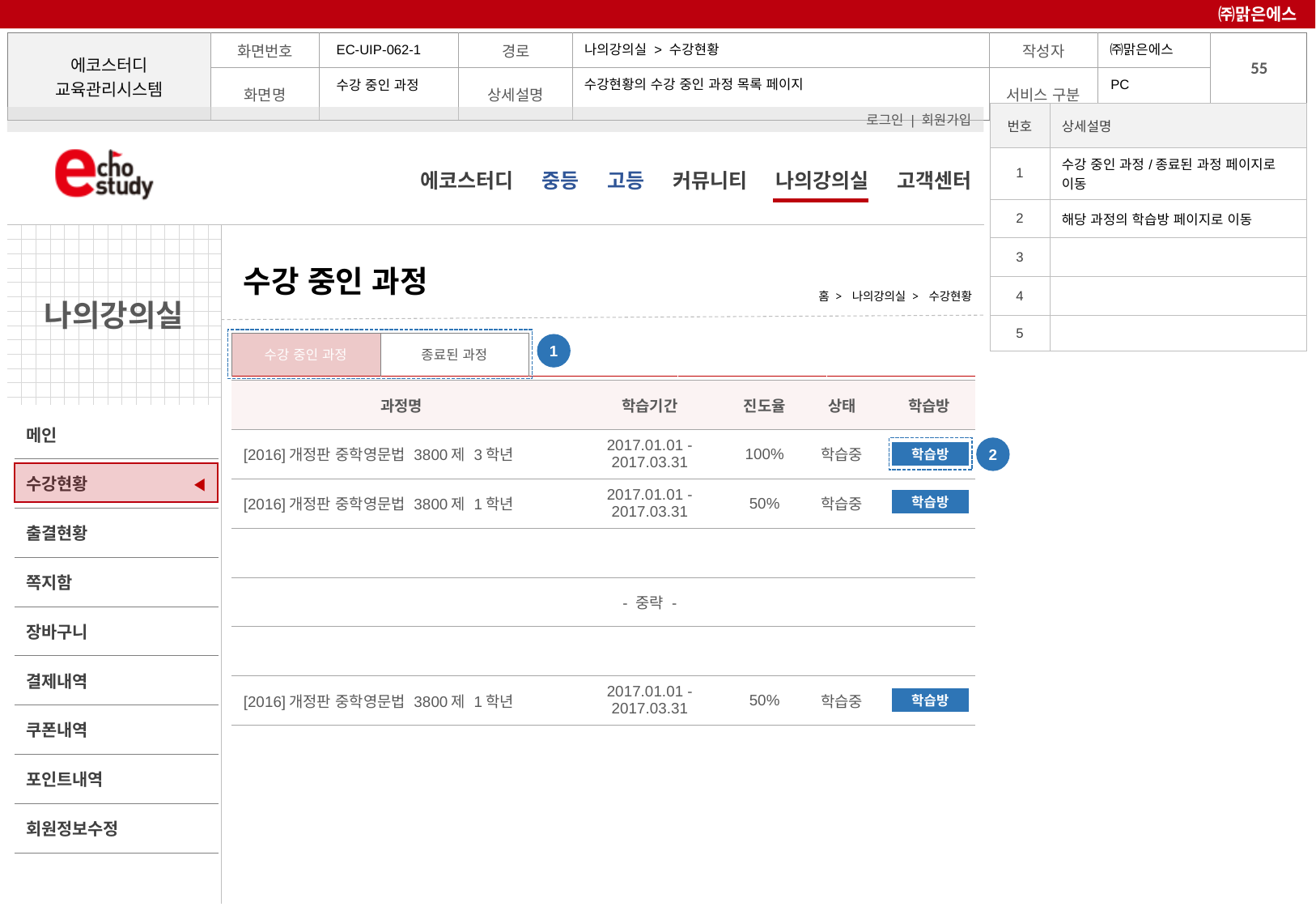

㈜맑은에스
나의강의실 > 수강현황
EC-UIP-062-1
PC
수강현황의 수강 중인 과정 목록 페이지
수강 중인 과정
| 번호 | 상세설명 |
| --- | --- |
| 1 | 수강 중인 과정/종료된 과정 페이지로 이동 |
| 2 | 해당 과정의 학습방 페이지로 이동 |
| 3 |  |
| 4 |  |
| 5 |  |
# 수강 중인 과정
홈 > 나의강의실 > 수강현황

| 수강 중인 과정 | 종료된 과정 |  |  |  |
| --- | --- | --- | --- | --- |
1
| 과정명 | 학습기간 | 진도율 | 상태 | 학습방 |
| --- | --- | --- | --- | --- |
| [2016]개정판 중학영문법 3800제 3학년 | 2017.01.01 -2017.03.31 | 100% | 학습중 |  |
| [2016]개정판 중학영문법 3800제 1학년 | 2017.01.01 -2017.03.31 | 50% | 학습중 |  |
|  |  |  |  |  |
|  | - 중략 - |  |  |  |
|  |  |  |  |  |
| [2016]개정판 중학영문법 3800제 1학년 | 2017.01.01 -2017.03.31 | 50% | 학습중 |  |
2

학습방
◀
학습방
학습방